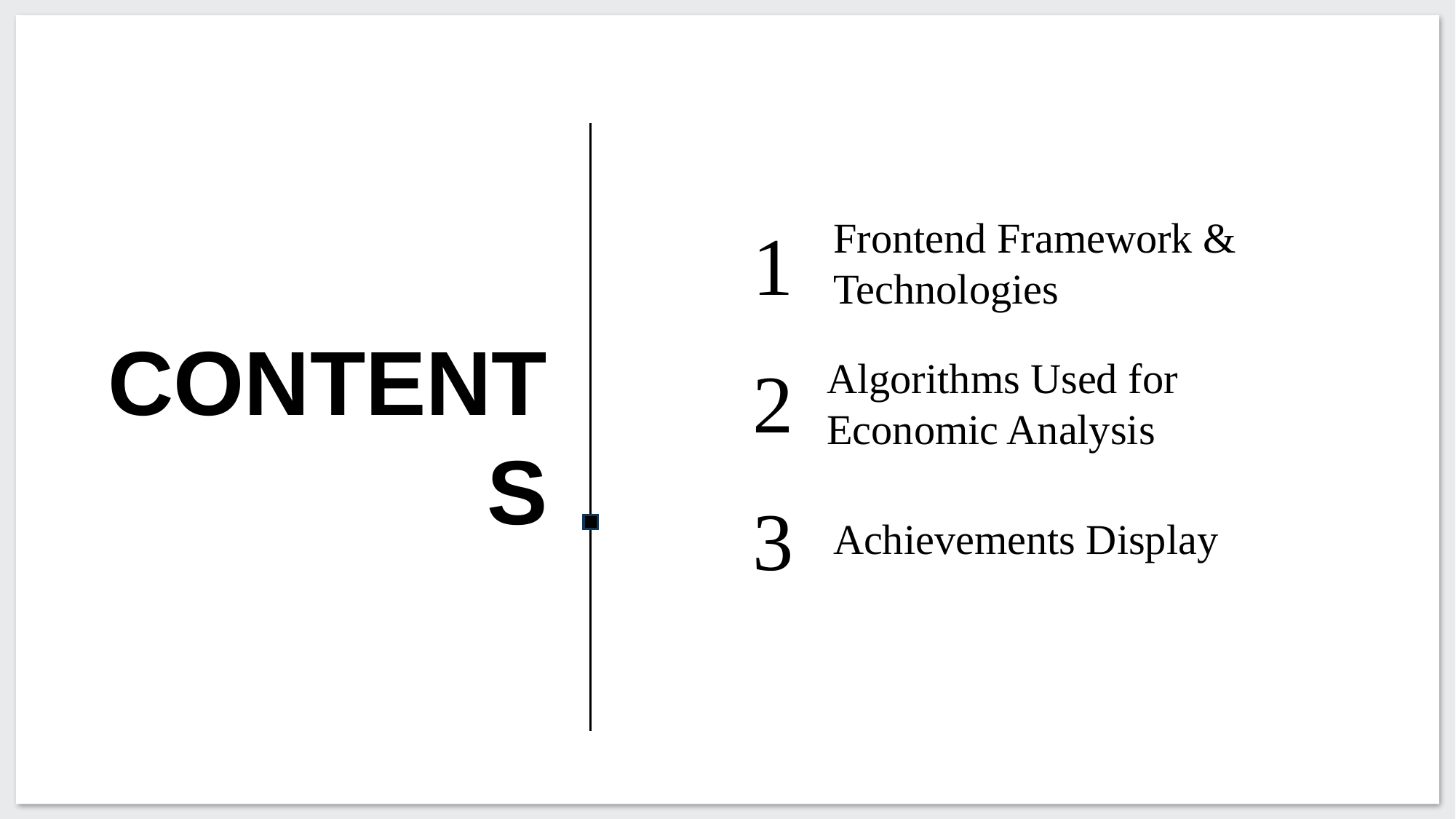

PPT模板 http://www.1ppt.com/moban/
Frontend Framework & Technologies
1
CONTENTS
Algorithms Used for Economic Analysis
2
3
Achievements Display